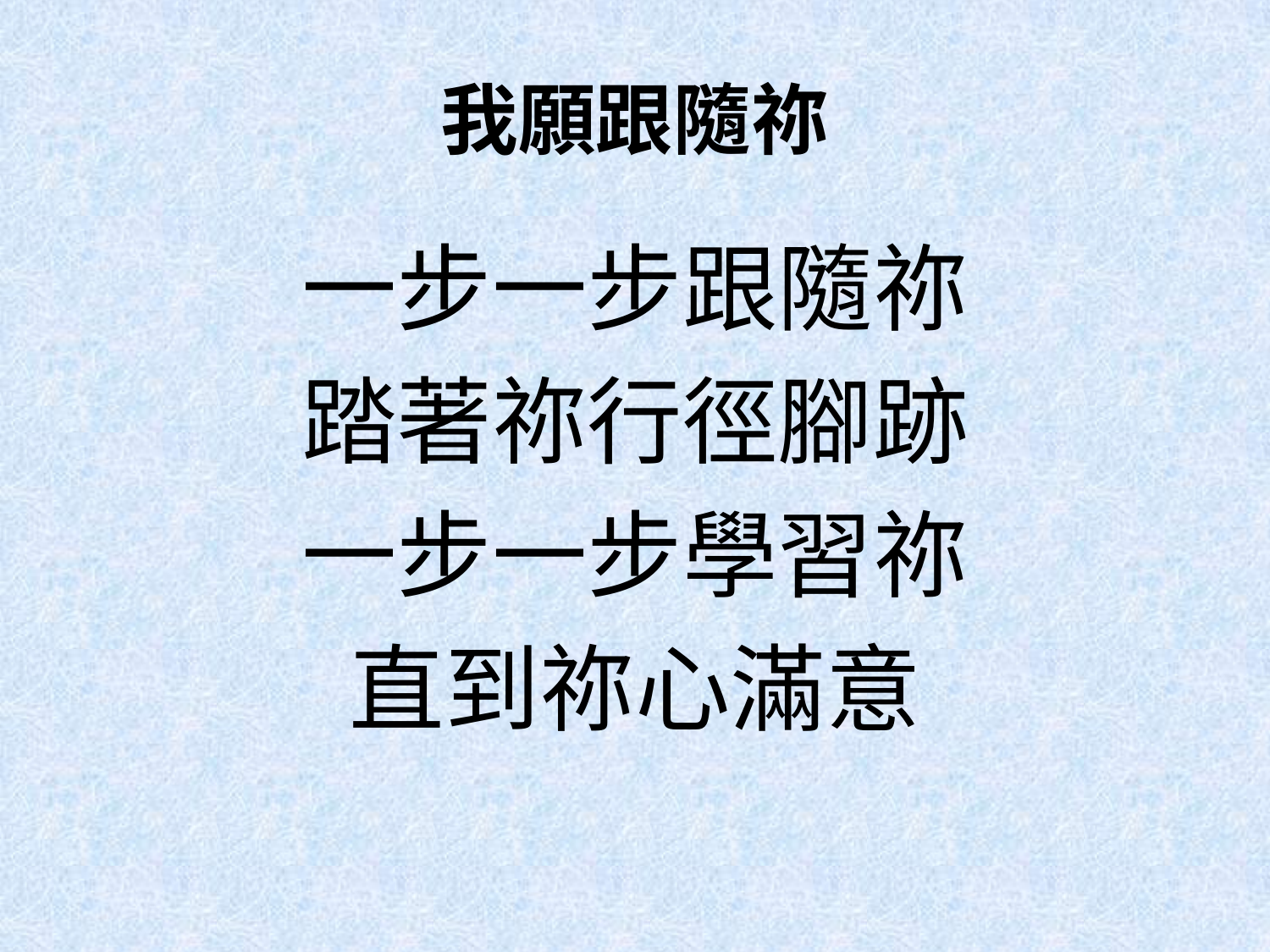

# 我願跟隨祢
一步一步跟隨祢
踏著祢行徑腳跡
一步一步學習祢
直到祢心滿意